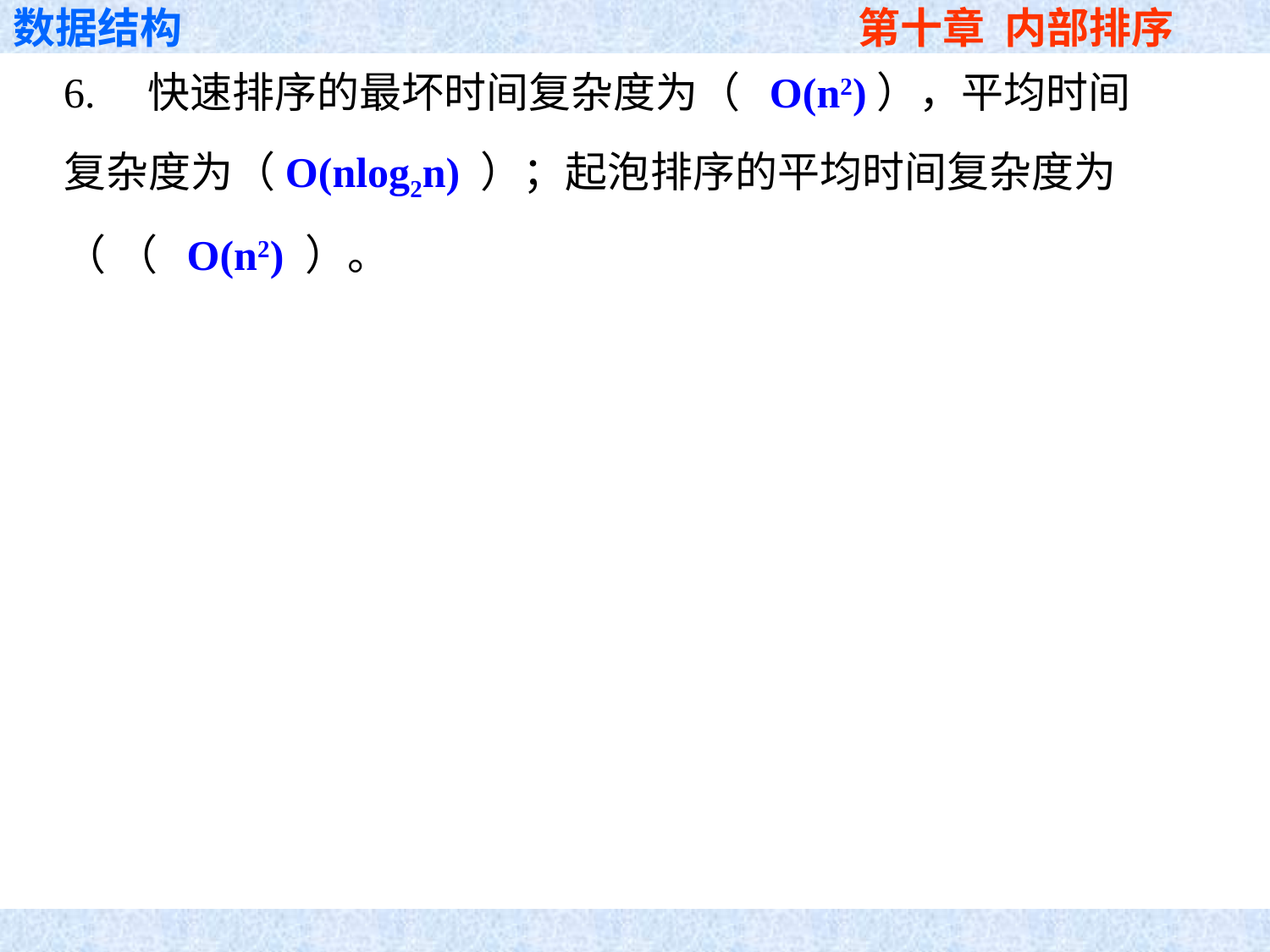

6.    快速排序的最坏时间复杂度为（  O(n2)），平均时间复杂度为（O(nlog2n) ）；起泡排序的平均时间复杂度为（ （  O(n2) ）。